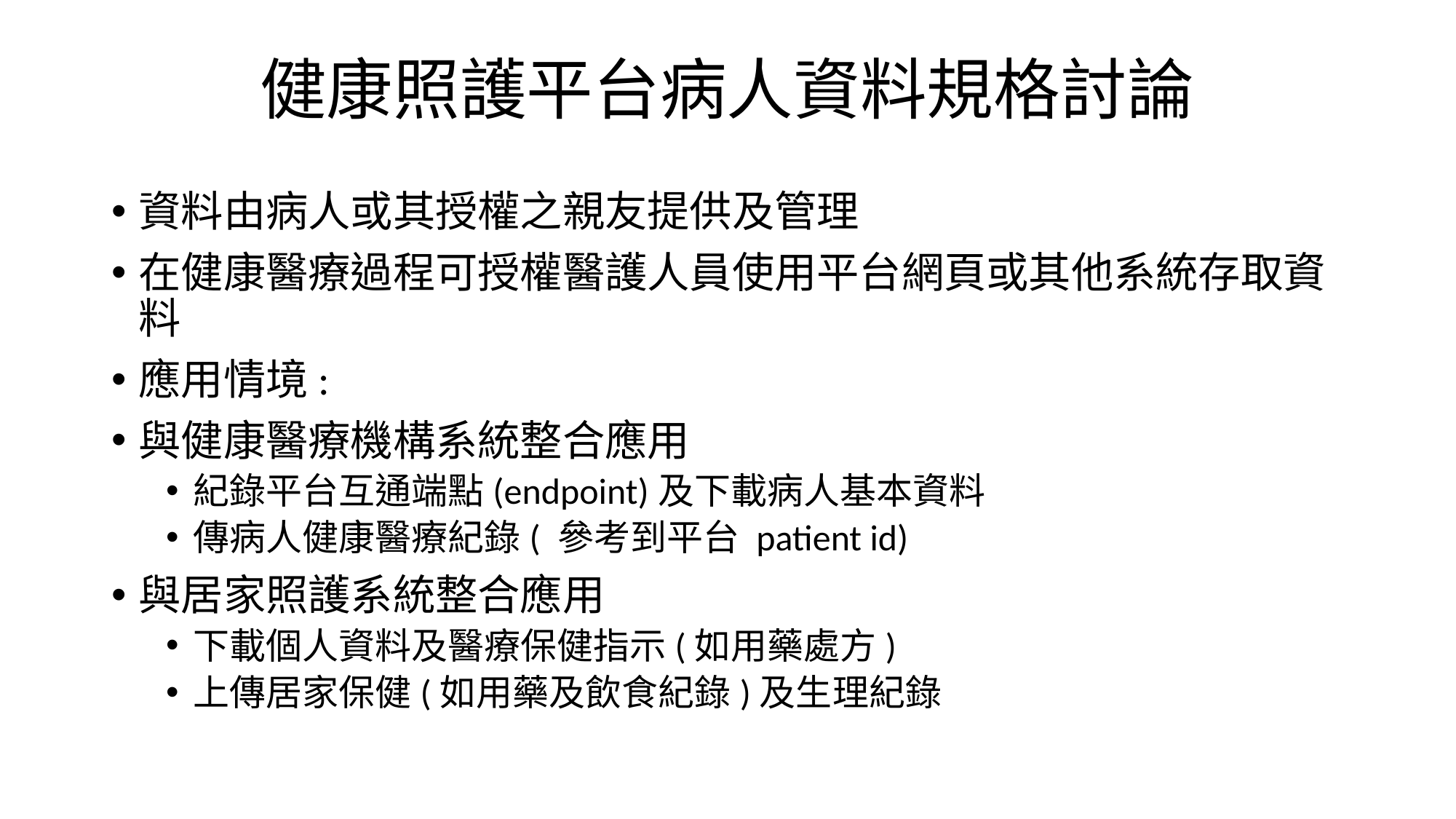

# 健康照護平台病人資料規格討論
資料由病人或其授權之親友提供及管理
在健康醫療過程可授權醫護人員使用平台網頁或其他系統存取資料
應用情境:
與健康醫療機構系統整合應用
紀錄平台互通端點(endpoint)及下載病人基本資料
傳病人健康醫療紀錄( 參考到平台 patient id)
與居家照護系統整合應用
下載個人資料及醫療保健指示(如用藥處方)
上傳居家保健(如用藥及飲食紀錄)及生理紀錄